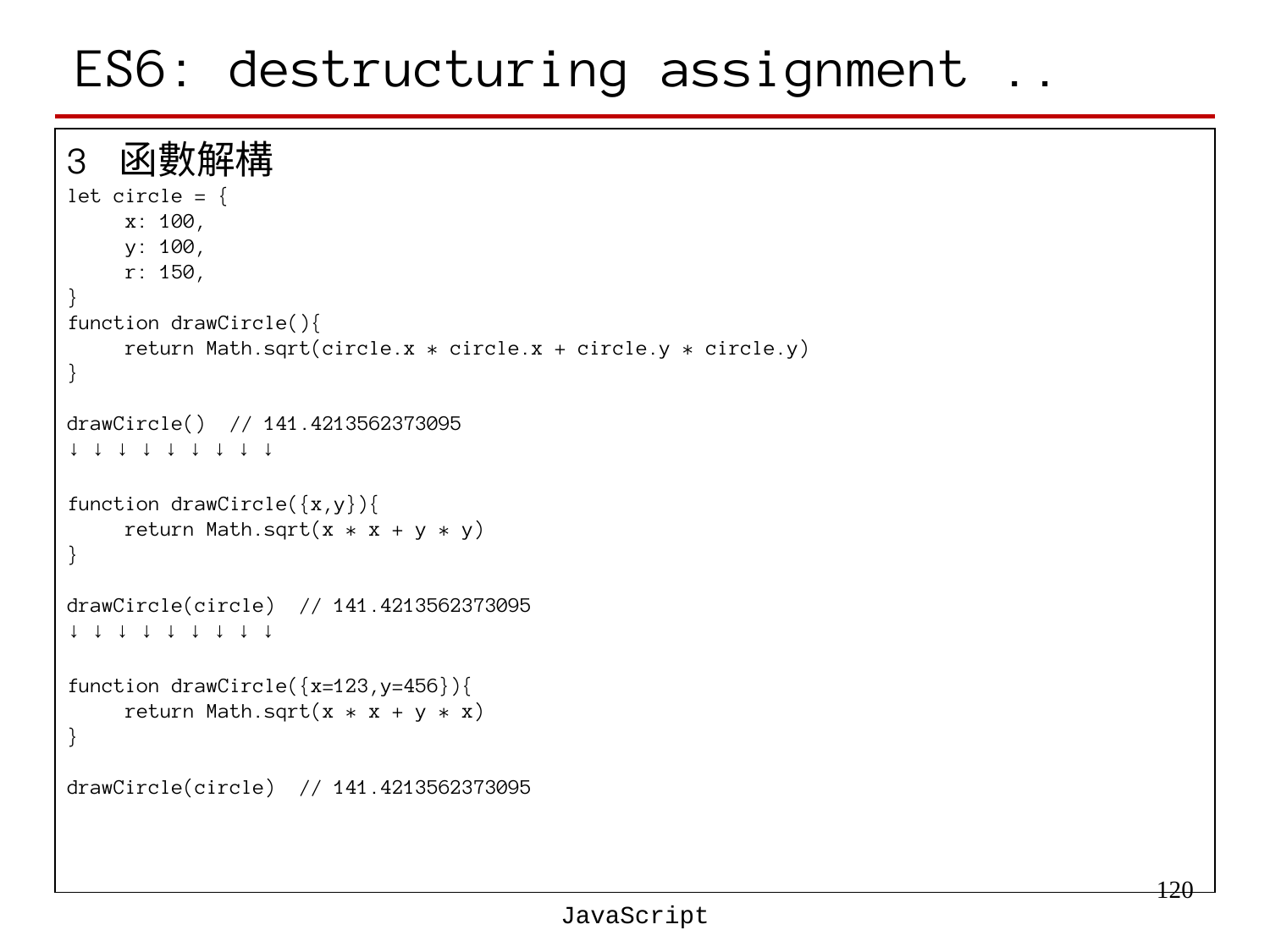

# ES6: destructuring assignment ..
3 函數解構
let circle = {
     x: 100,
     y: 100,
     r: 150,
}
function drawCircle(){
     return Math.sqrt(circle.x * circle.x + circle.y * circle.y)
}

drawCircle()  // 141.4213562373095
↓ ↓ ↓ ↓ ↓ ↓ ↓ ↓ ↓
function drawCircle({x,y}){
     return Math.sqrt(x * x + y * y)
}

drawCircle(circle)  // 141.4213562373095
↓ ↓ ↓ ↓ ↓ ↓ ↓ ↓ ↓
function drawCircle({x=123,y=456}){
     return Math.sqrt(x * x + y * x)
}

drawCircle(circle)  // 141.4213562373095

120
JavaScript